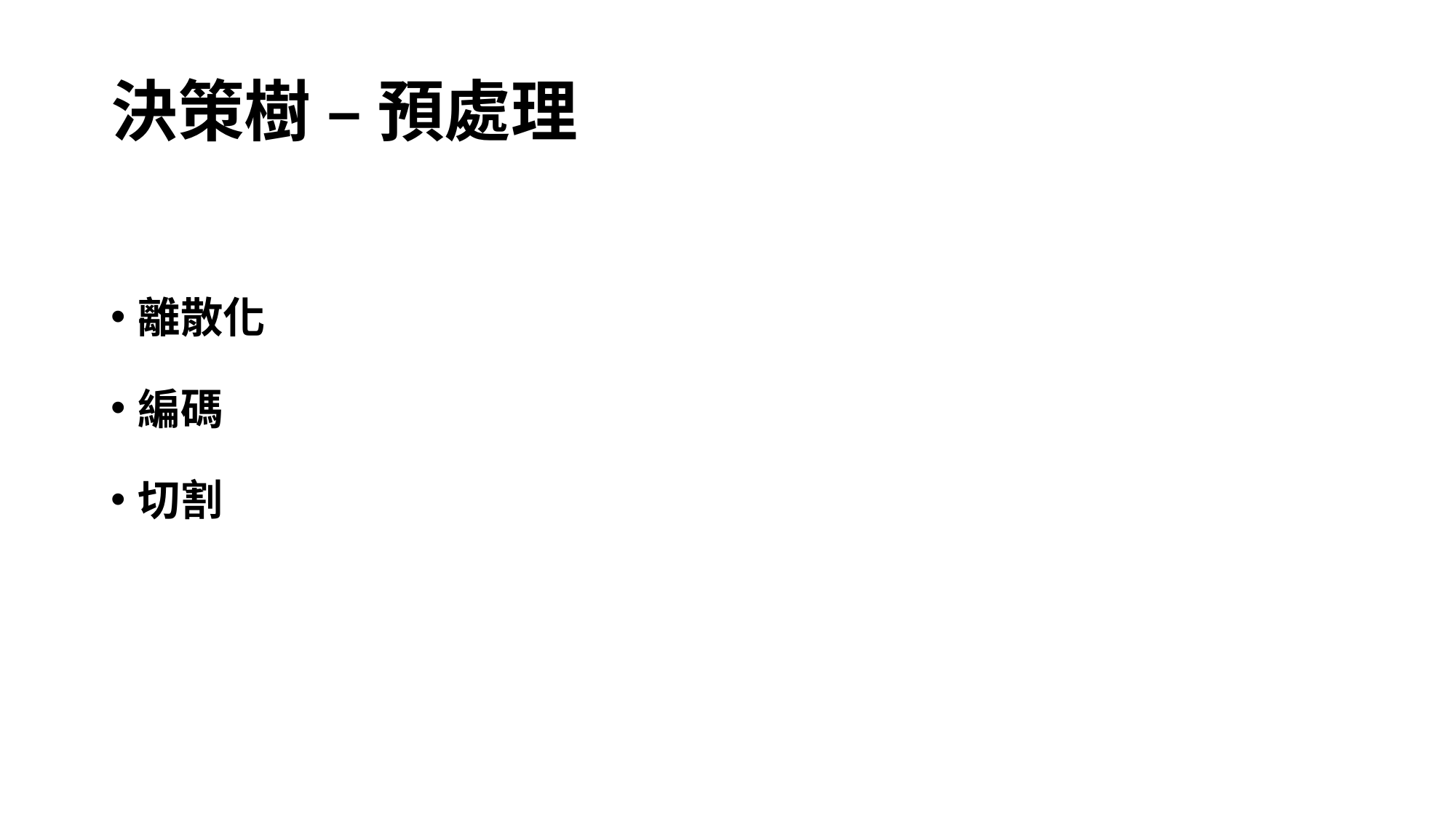

# 決策樹 – 預處理

離散化
編碼
切割